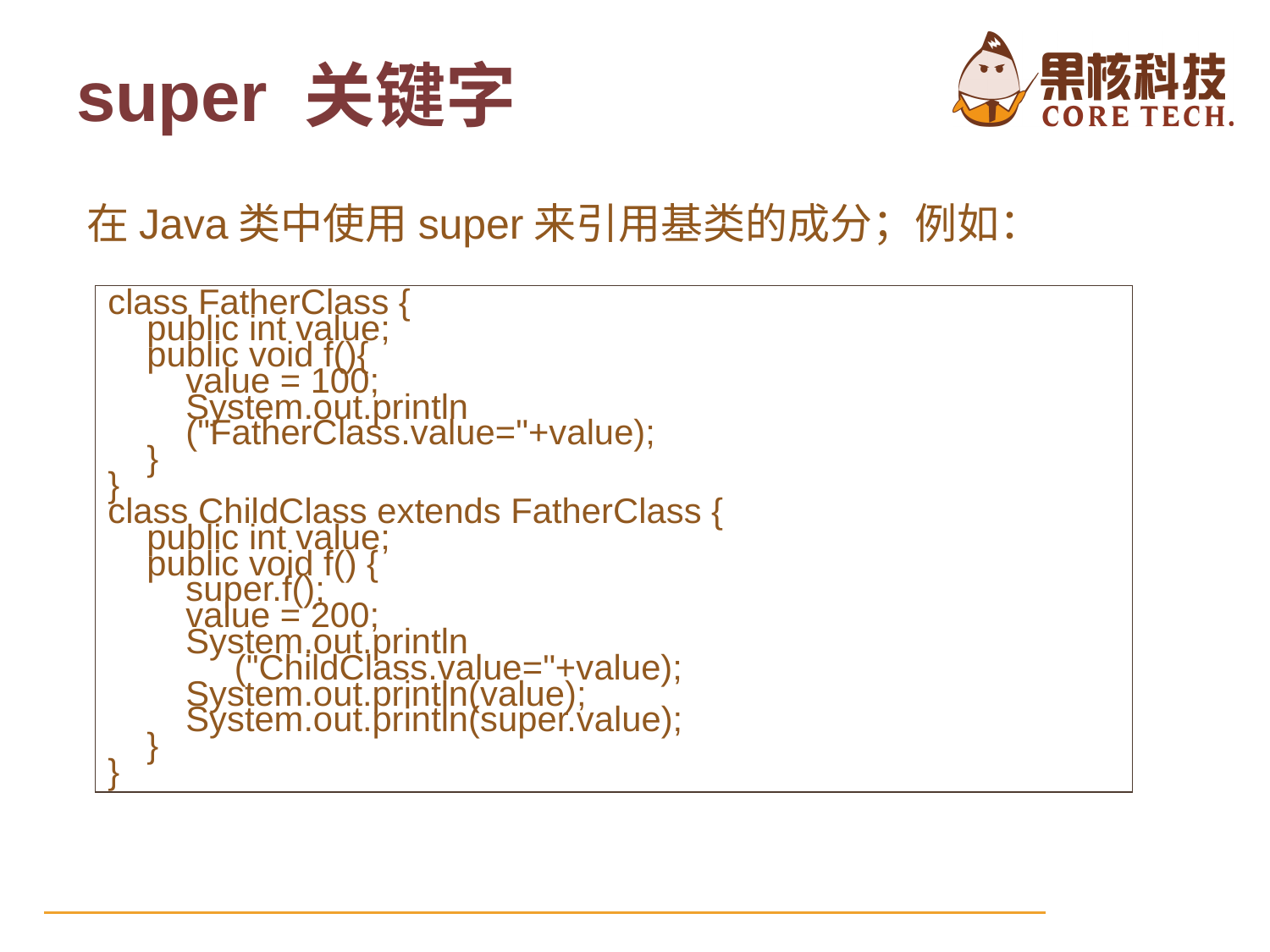

super 关键字
在Java类中使用super来引用基类的成分；例如：
class FatherClass {
    public int value;
    public void f(){
        value = 100;
        System.out.println
        ("FatherClass.value="+value);
    }
}
class ChildClass extends FatherClass {
    public int value;
    public void f() {
        super.f();
        value = 200;
        System.out.println
             ("ChildClass.value="+value);
        System.out.println(value);
        System.out.println(super.value);
    }
}